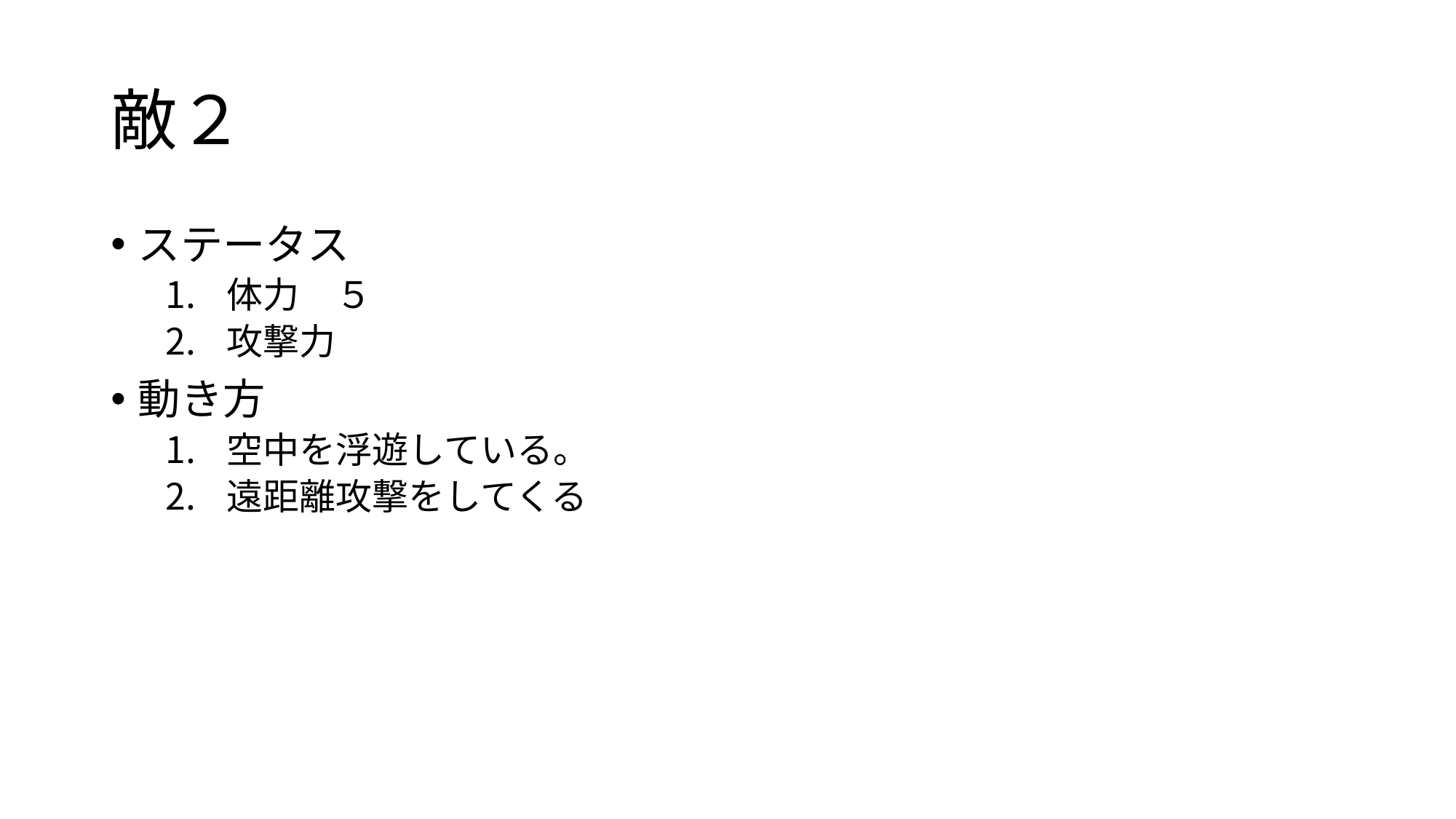

# 敵２
ステータス
体力　５
攻撃力
動き方
空中を浮遊している。
遠距離攻撃をしてくる